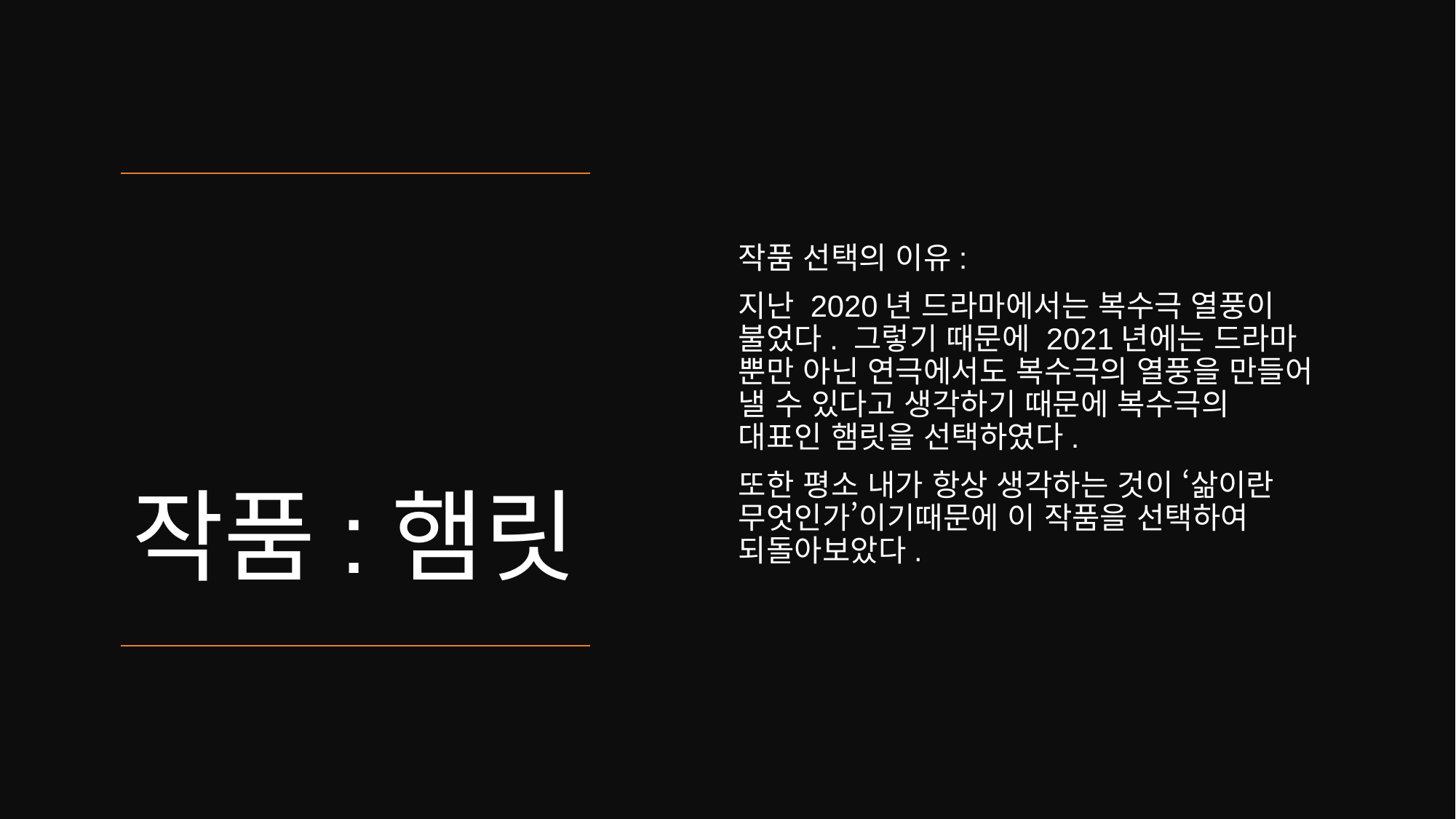

작품 선택의 이유:
지난 2020년 드라마에서는 복수극 열풍이 불었다. 그렇기 때문에 2021년에는 드라마 뿐만 아닌 연극에서도 복수극의 열풍을 만들어 낼 수 있다고 생각하기 때문에 복수극의 대표인 햄릿을 선택하였다.
또한 평소 내가 항상 생각하는 것이 ‘삶이란 무엇인가’이기때문에 이 작품을 선택하여 되돌아보았다.
# 작품:햄릿